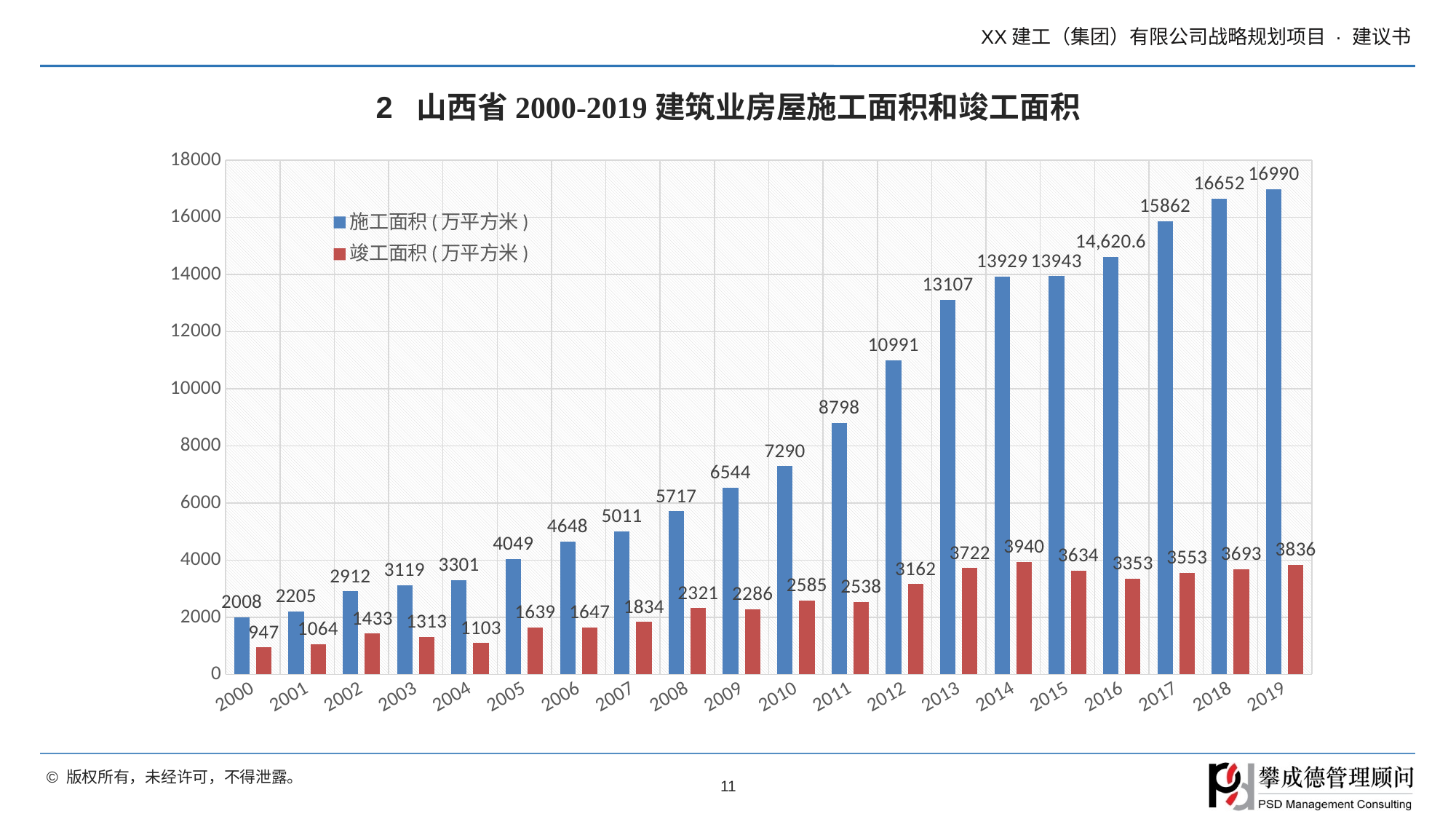

# 2  山西省2000-2019建筑业房屋施工面积和竣工面积

### Chart

| Category | 施工面积(万平方米) | 竣工面积(万平方米) |
|---|---|---|
| 2000 | 2008.4 | 946.7 |
| 2001 | 2204.5 | 1064.3 |
| 2002 | 2912.0 | 1433.0 |
| 2003 | 3119.09 | 1313.26 |
| 2004 | 3301.36 | 1103.07 |
| 2005 | 4048.53 | 1638.54 |
| 2006 | 4647.68 | 1647.0 |
| 2007 | 5011.46 | 1833.9 |
| 2008 | 5716.71 | 2320.72 |
| 2009 | 6544.14 | 2285.69 |
| 2010 | 7289.5 | 2585.4 |
| 2011 | 8798.37 | 2537.85 |
| 2012 | 10991.05 | 3161.72 |
| 2013 | 13107.21 | 3722.12 |
| 2014 | 13928.53 | 3940.04 |
| 2015 | 13943.41 | 3634.36 |
| 2016 | 14620.58 | 3353.26 |
| 2017 | 15861.84 | 3552.63 |
| 2018 | 16651.8 | 3692.5 |
| 2019 | 16990.32 | 3836.41 |
11